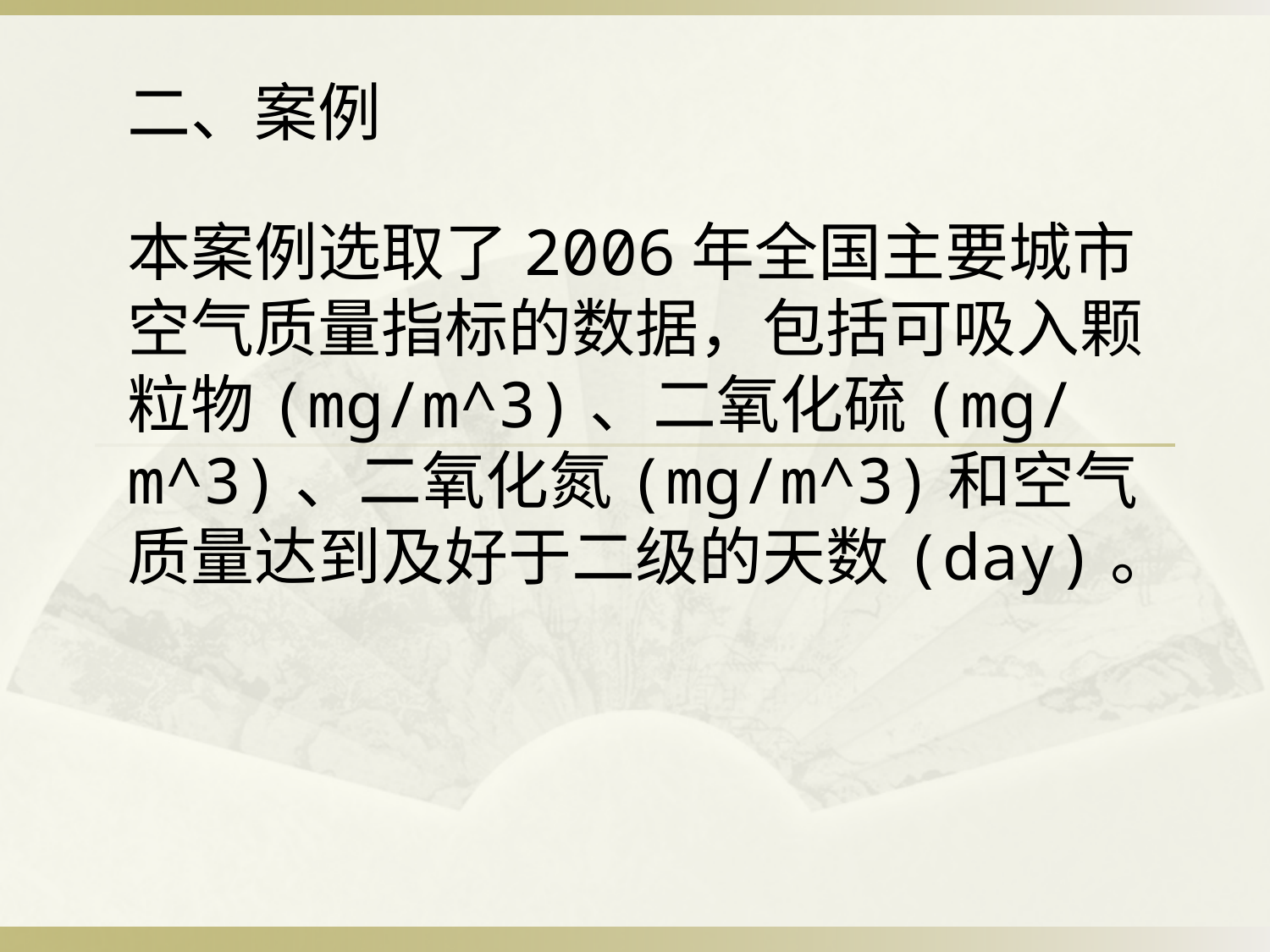

二、案例
本案例选取了2006年全国主要城市空气质量指标的数据，包括可吸入颗粒物(mg/m^3)、二氧化硫(mg/m^3)、二氧化氮(mg/m^3)和空气质量达到及好于二级的天数(day)。